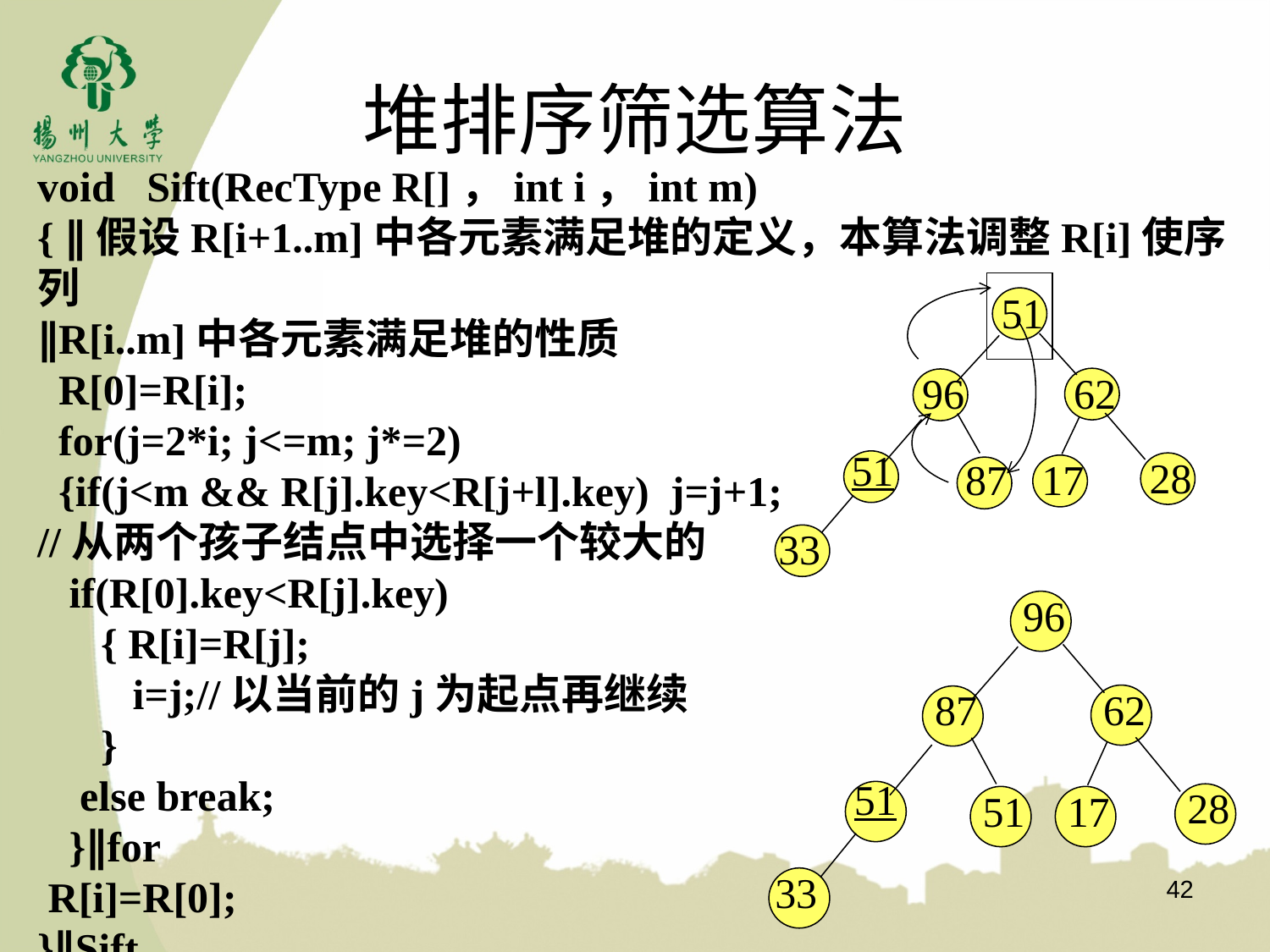

# 堆排序筛选算法
void   Sift(RecType R[]，int i，int m)
{ ∥假设R[i+1..m]中各元素满足堆的定义，本算法调整R[i]使序列
∥R[i..m]中各元素满足堆的性质
  R[0]=R[i];
  for(j=2*i; j<=m; j*=2)
  {if(j<m && R[j].key<R[j+l].key)  j=j+1;
//从两个孩子结点中选择一个较大的
   if(R[0].key<R[j].key)
      { R[i]=R[j];
         i=j;//以当前的j为起点再继续
      }
    else break;
   }∥for
 R[i]=R[0];
}∥Sift

51

62
96

51

28

87
17

33

96

62
87

51

28

51
17

33

42